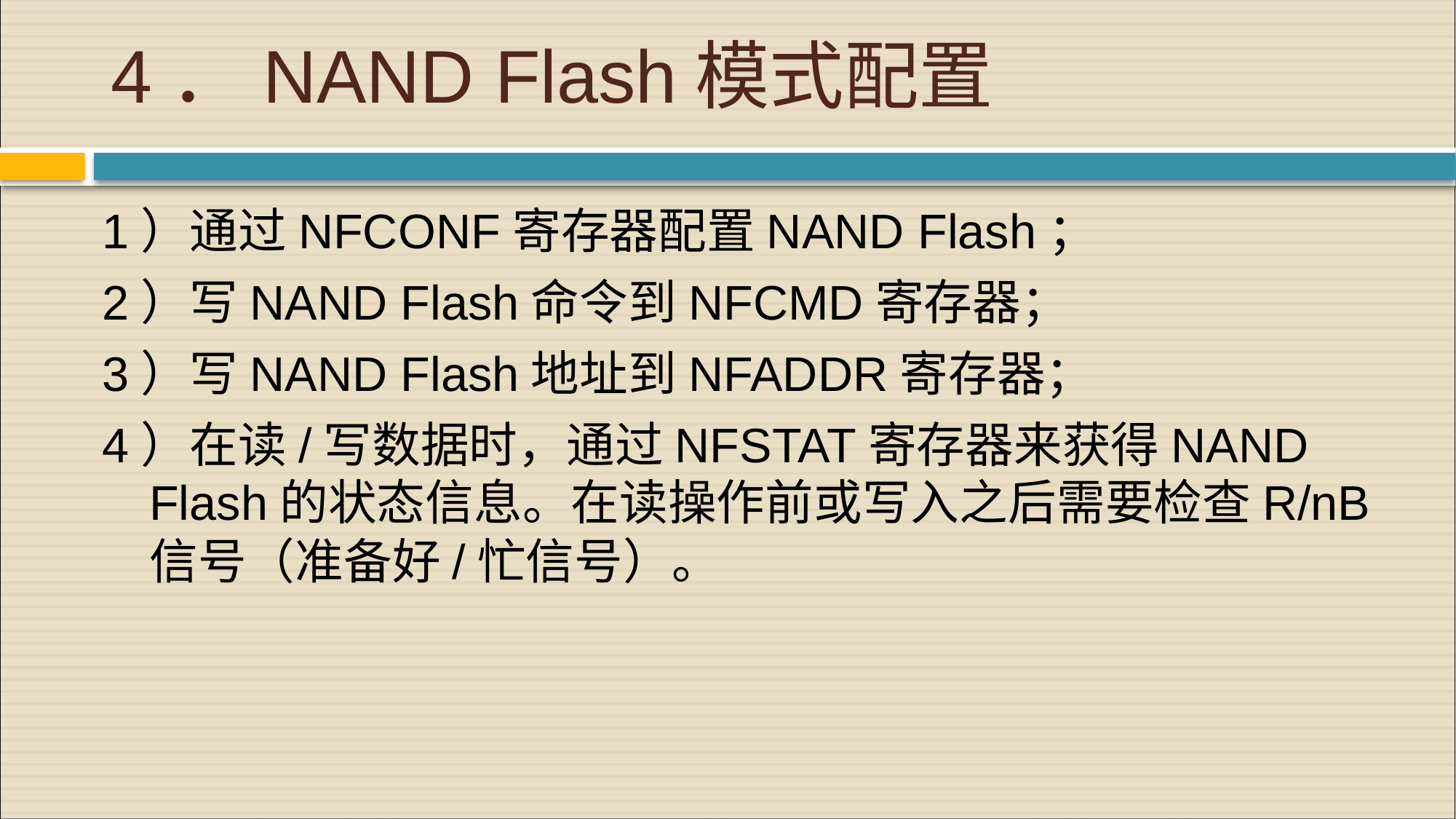

# 4．NAND Flash模式配置
1）通过NFCONF寄存器配置NAND Flash；
2）写NAND Flash命令到NFCMD寄存器；
3）写NAND Flash地址到NFADDR寄存器；
4）在读/写数据时，通过NFSTAT寄存器来获得NAND Flash的状态信息。在读操作前或写入之后需要检查R/nB信号（准备好/忙信号）。